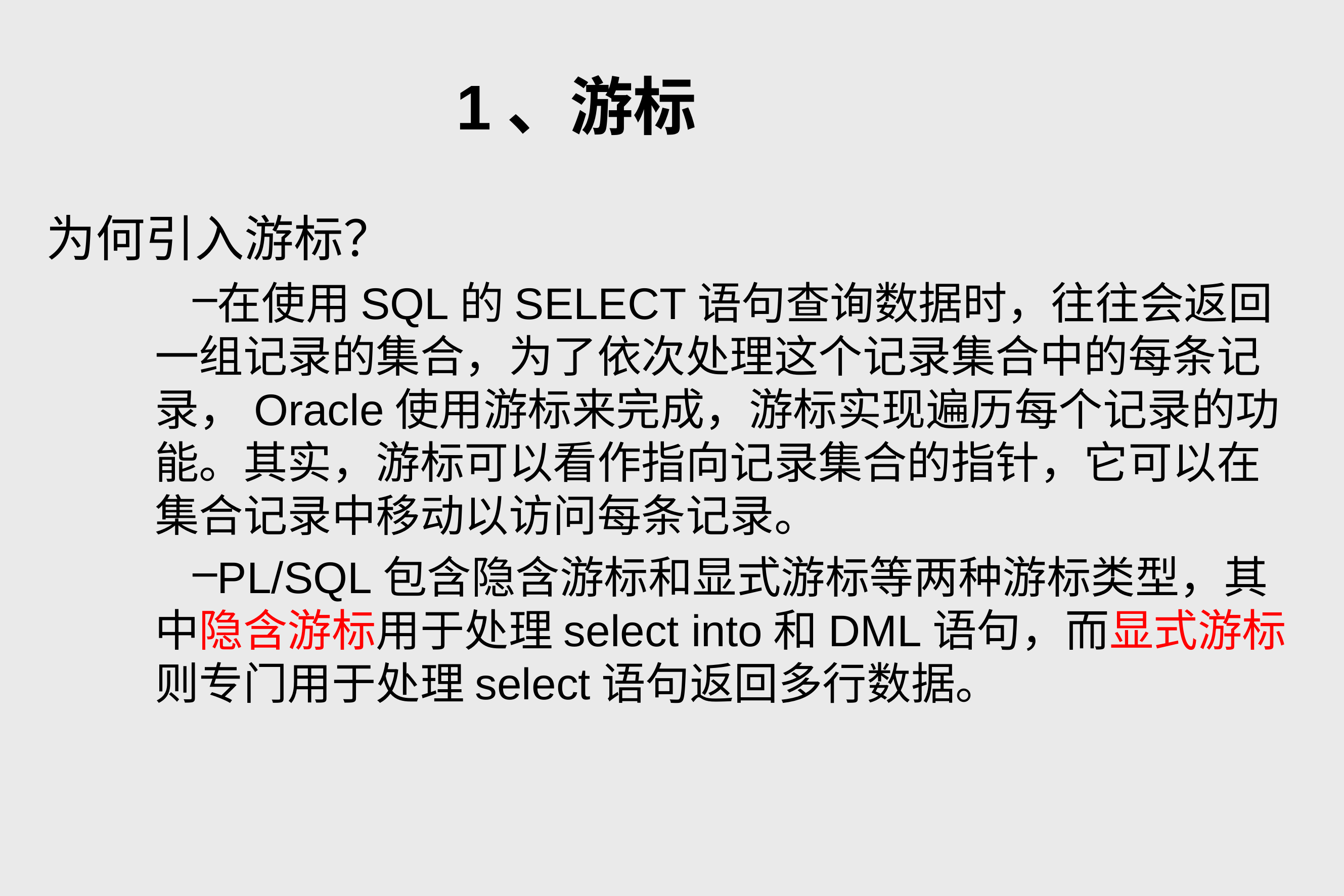

# 1、游标
为何引入游标？
在使用SQL的SELECT语句查询数据时，往往会返回一组记录的集合，为了依次处理这个记录集合中的每条记录，Oracle使用游标来完成，游标实现遍历每个记录的功能。其实，游标可以看作指向记录集合的指针，它可以在集合记录中移动以访问每条记录。
PL/SQL包含隐含游标和显式游标等两种游标类型，其中隐含游标用于处理select into和DML语句，而显式游标则专门用于处理select语句返回多行数据。